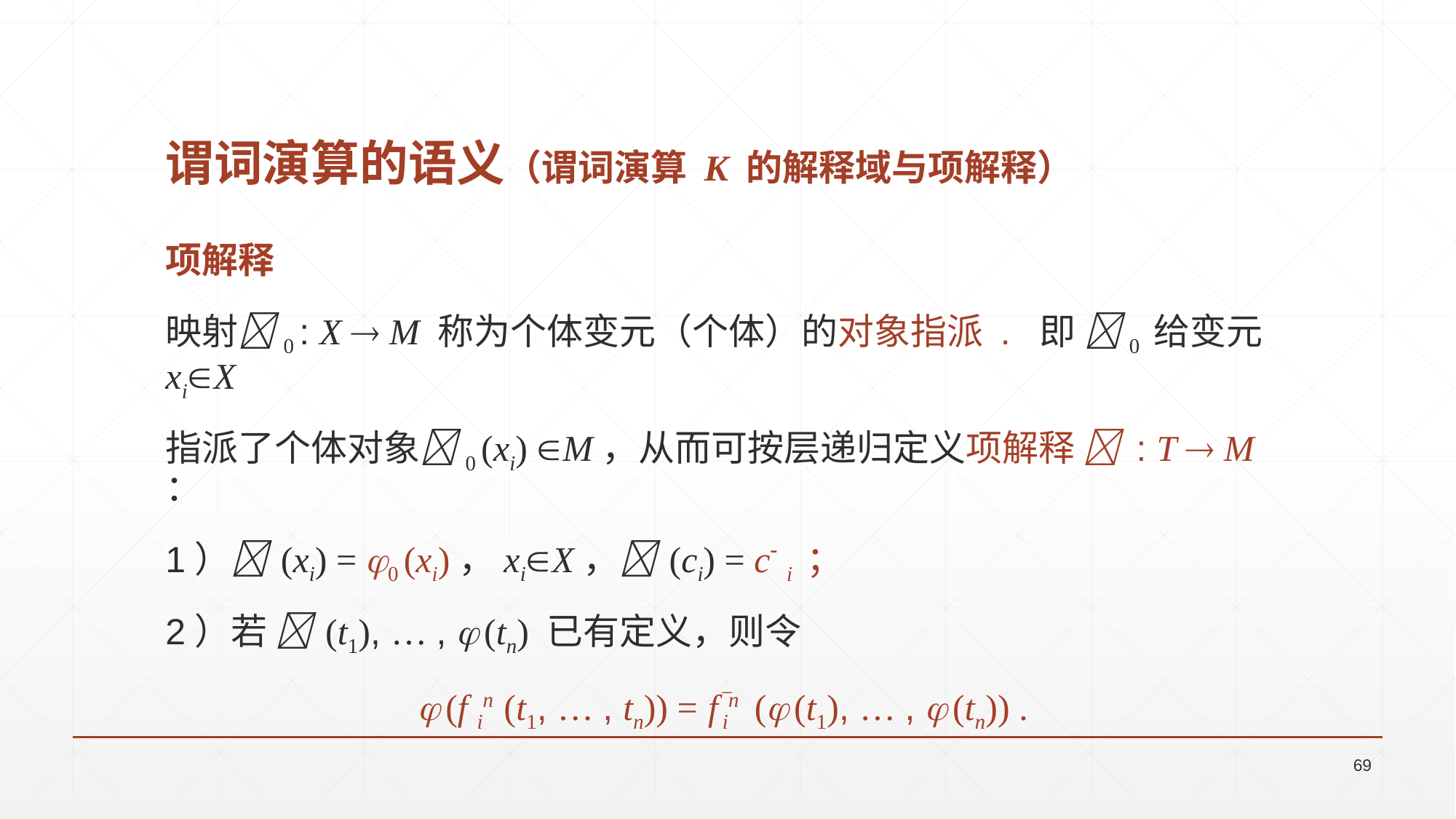

# 谓词演算的语义（谓词演算 K 的解释域与项解释）
项解释
映射ϕ0 : X → M 称为个体变元（个体）的对象指派 .  即 ϕ0 给变元 xi∈X
指派了个体对象ϕ0 (xi) ∈M，从而可按层递归定义项解释 ϕ : T → M ：
1）ϕ (xi) = ϕ0 (xi)，xi∈X，ϕ (ci) = c− i ；
2）若 ϕ (t1), … , ϕ (tn) 已有定义，则令
ϕ (f in  (t1, … , tn)) = f −     in  (ϕ (t1), … , ϕ (tn)) .
69